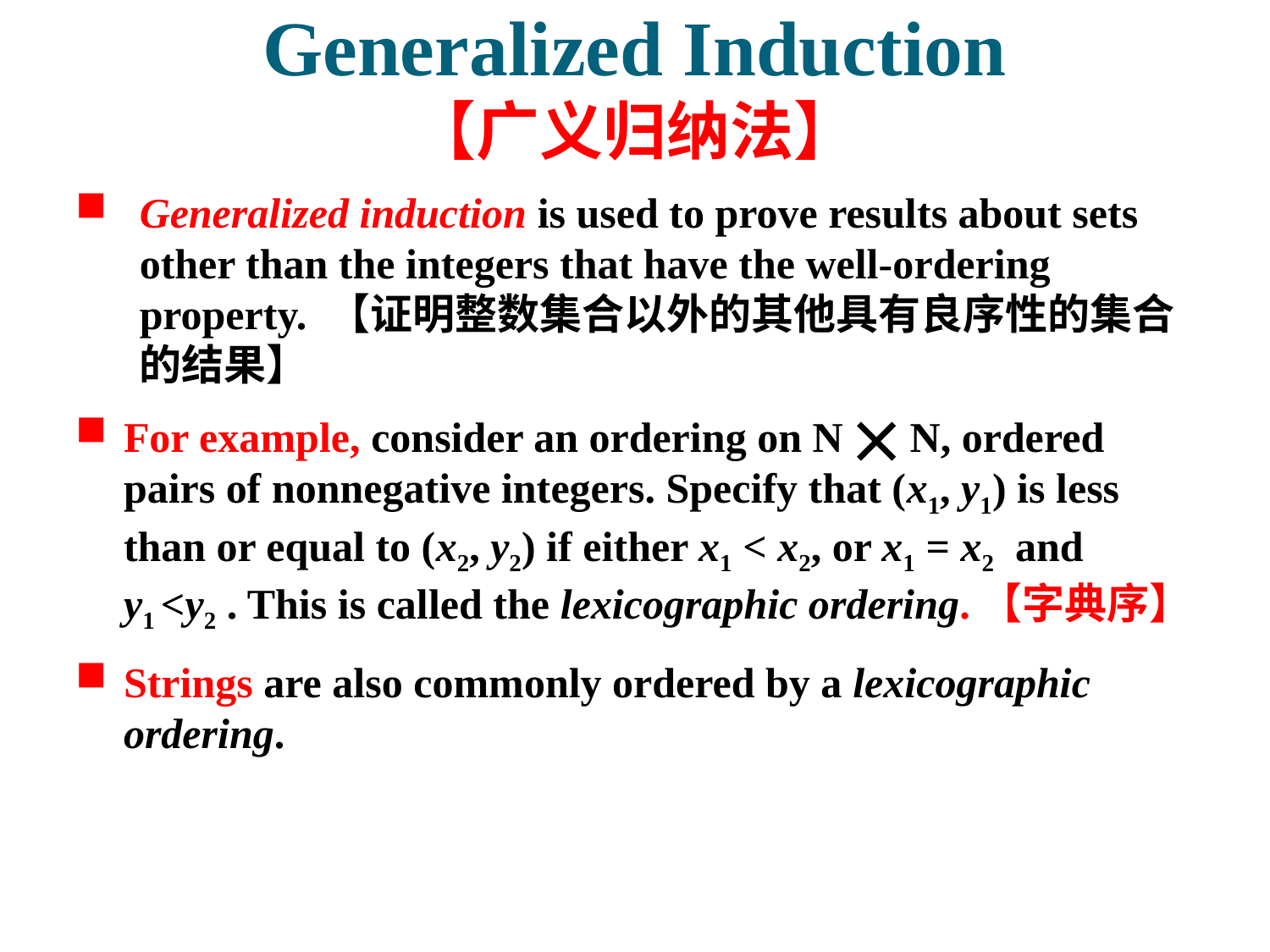

# Generalized Induction 【广义归纳法】
Generalized induction is used to prove results about sets other than the integers that have the well-ordering property. 【证明整数集合以外的其他具有良序性的集合的结果】
For example, consider an ordering on N ⨉ N, ordered pairs of nonnegative integers. Specify that (x1, y1) is less than or equal to (x2, y2) if either x1 < x2, or x1 = x2  and
y1 <y2 . This is called the lexicographic ordering.【字典序】
Strings are also commonly ordered by a lexicographic ordering.